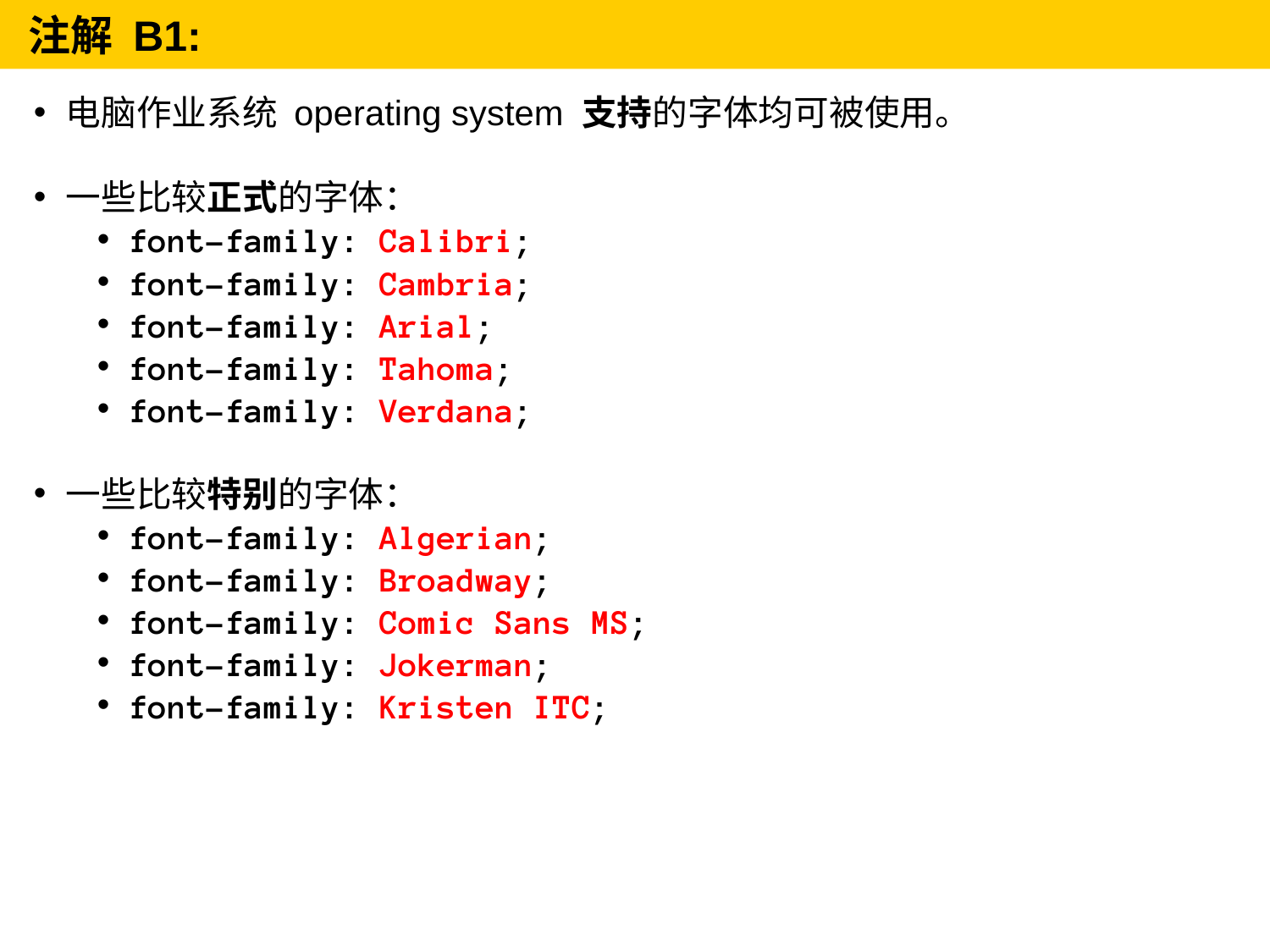

注解 B1:
电脑作业系统 operating system 支持的字体均可被使用。

一些比较正式的字体：
font-family: Calibri;
font-family: Cambria;
font-family: Arial;
font-family: Tahoma;
font-family: Verdana;

一些比较特别的字体：
font-family: Algerian;
font-family: Broadway;
font-family: Comic Sans MS;
font-family: Jokerman;
font-family: Kristen ITC;